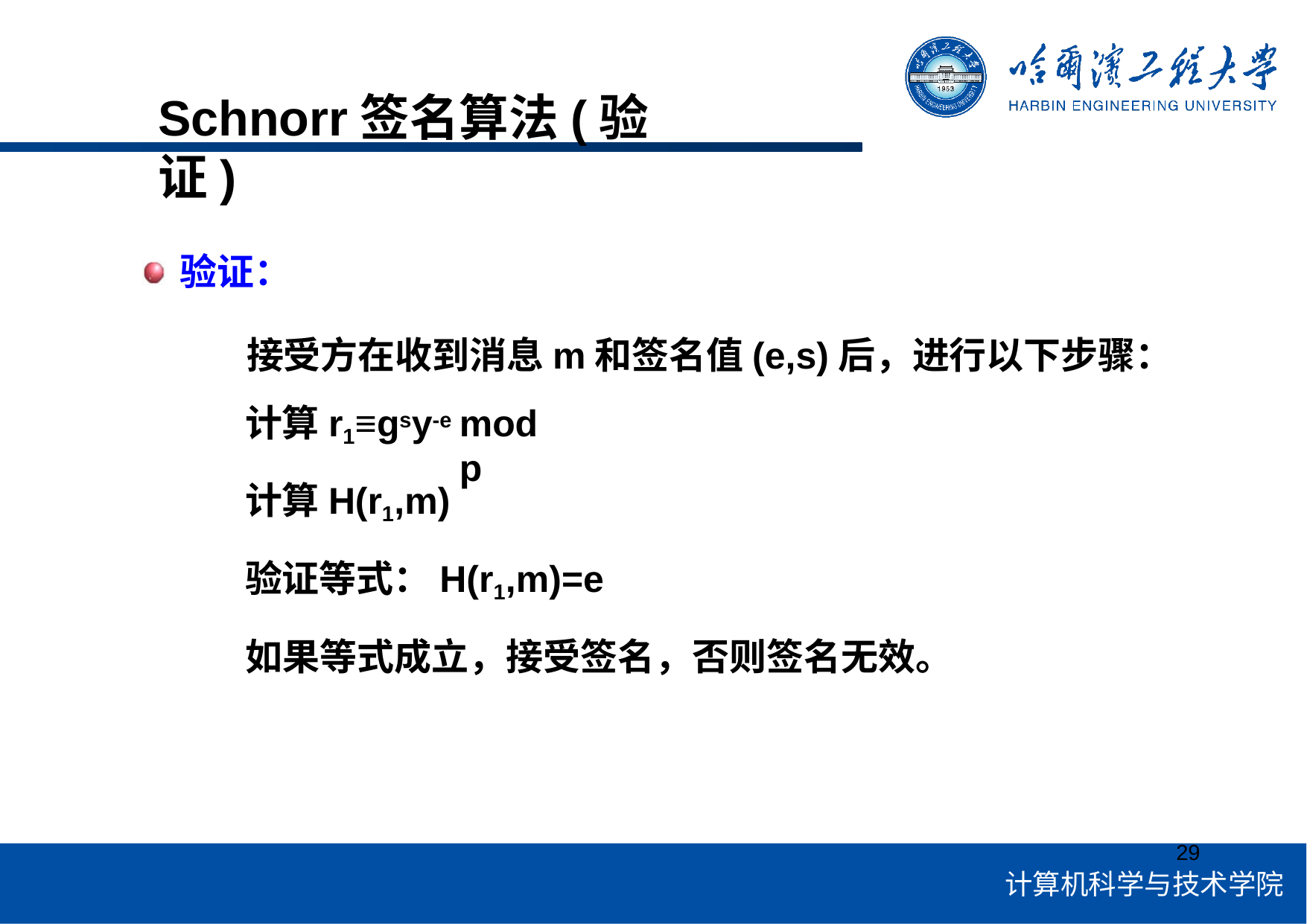

# Schnorr签名算法(验证)
验证：
接受方在收到消息m和签名值(e,s)后，进行以下步骤：

计算r1≡gsy-e
计算H(r1,m)
验证等式：H(r1,m)=e
如果等式成立，接受签名，否则签名无效。
mod p
29